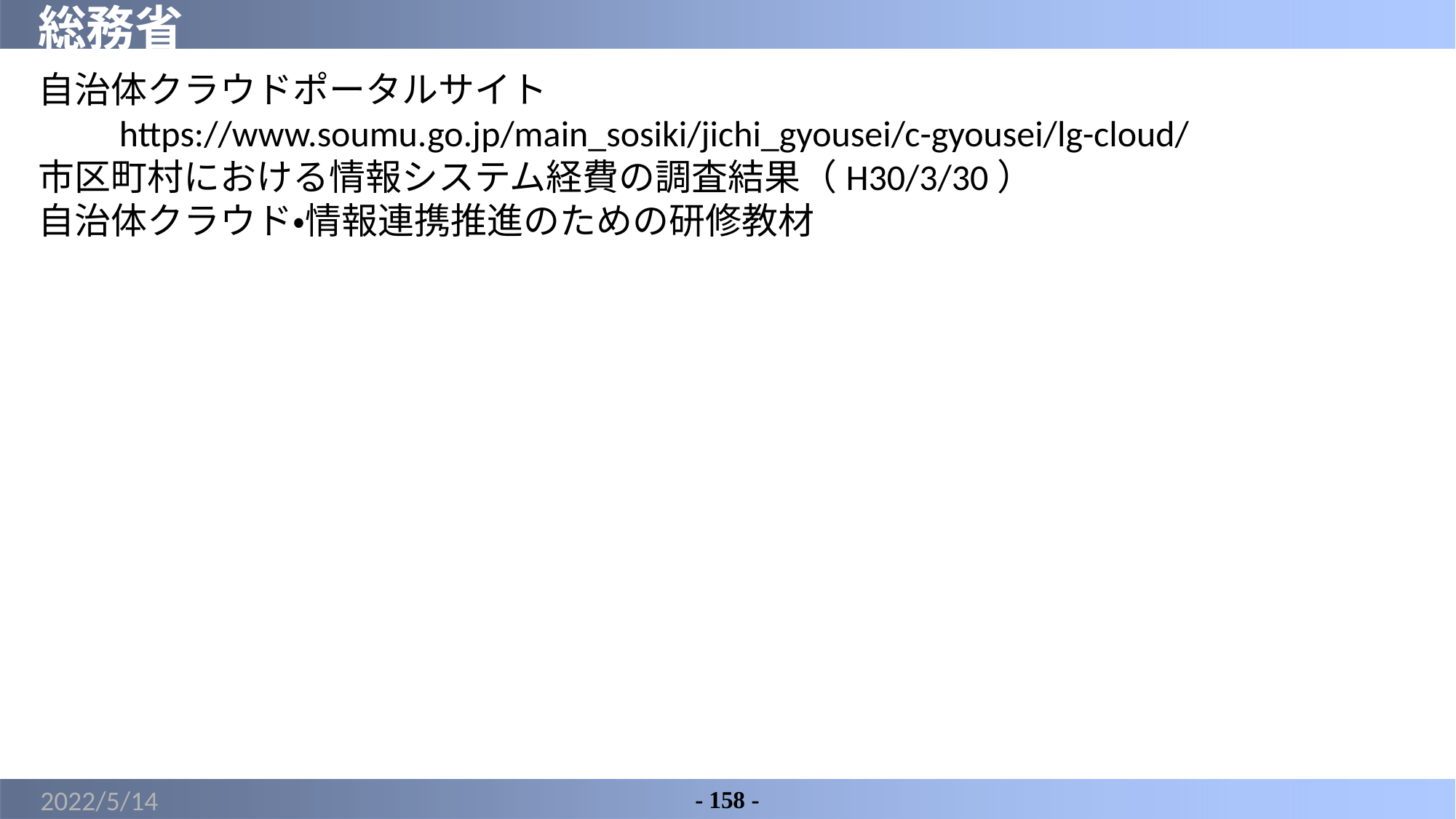

# 総務省
自治体クラウドポータルサイト
　　https://www.soumu.go.jp/main_sosiki/jichi_gyousei/c-gyousei/lg-cloud/
市区町村における情報システム経費の調査結果（H30/3/30）
自治体クラウド・情報連携推進のための研修教材
2022/5/14
- 158 -